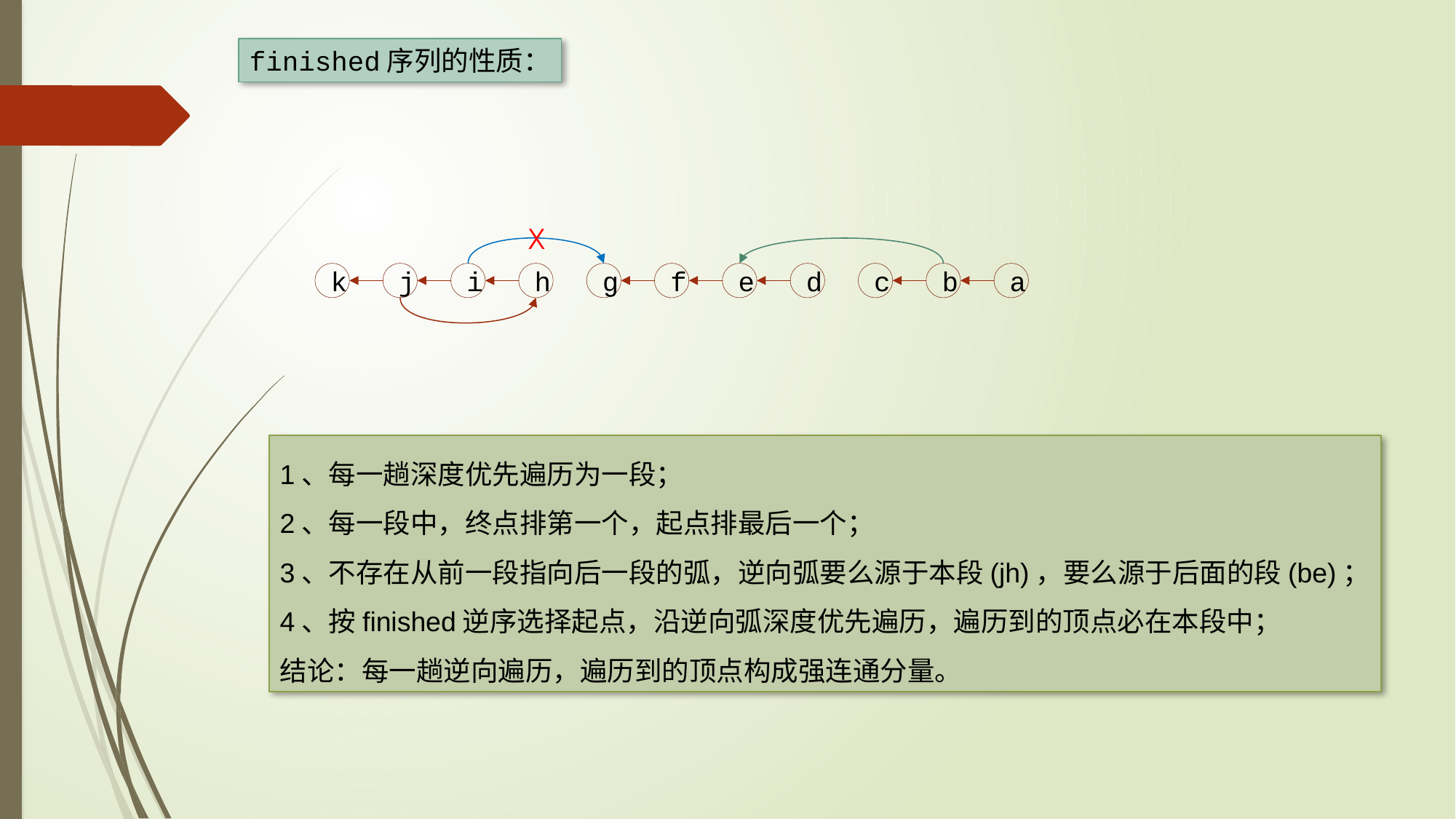

finished序列的性质：
X
k
j
i
h
g
f
e
d
c
b
a
1、每一趟深度优先遍历为一段；
2、每一段中，终点排第一个，起点排最后一个；
3、不存在从前一段指向后一段的弧，逆向弧要么源于本段(jh)，要么源于后面的段(be)；
4、按finished逆序选择起点，沿逆向弧深度优先遍历，遍历到的顶点必在本段中；
结论：每一趟逆向遍历，遍历到的顶点构成强连通分量。